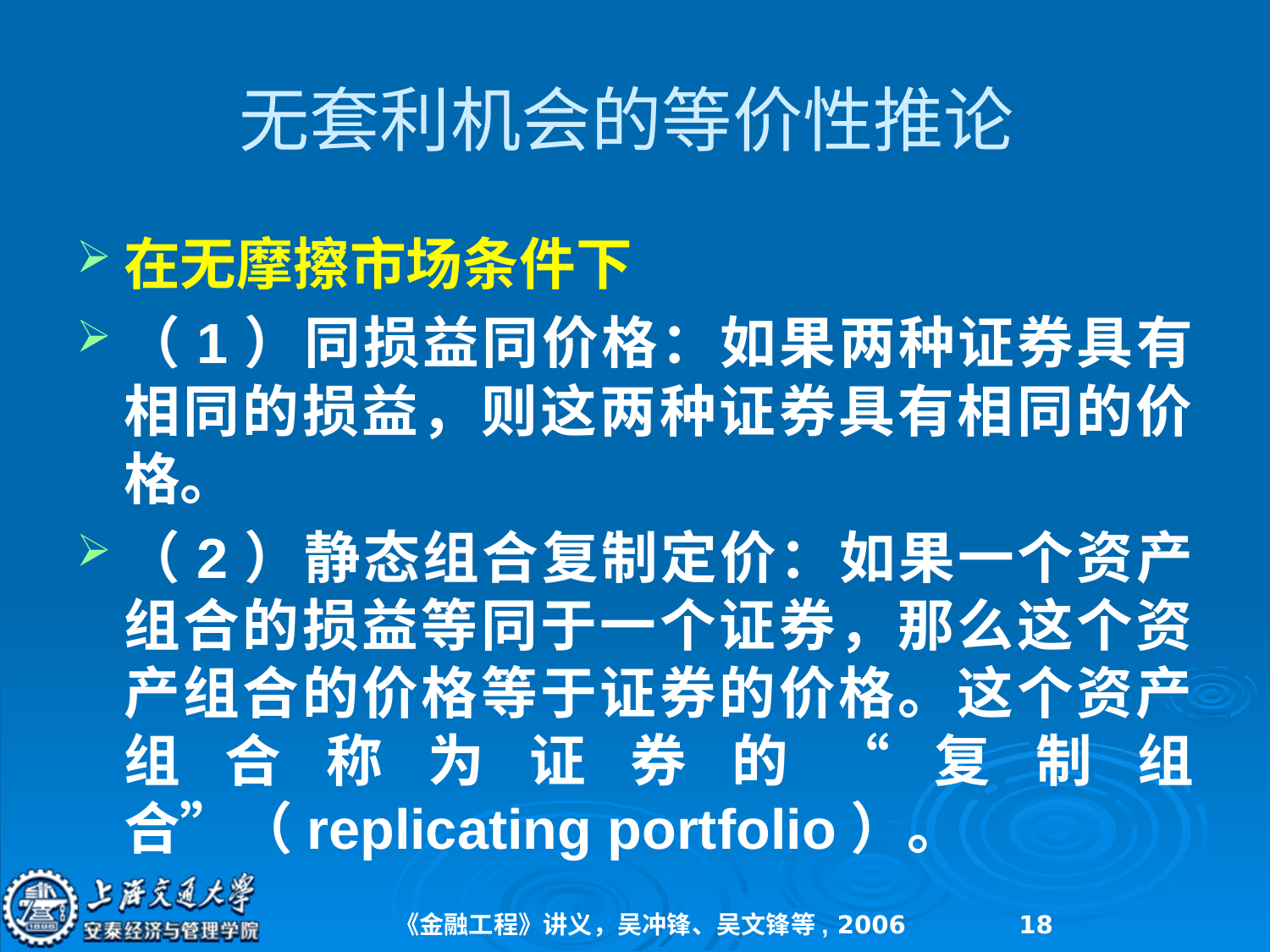

# 无套利机会的等价性推论
在无摩擦市场条件下
（1）同损益同价格：如果两种证券具有相同的损益，则这两种证券具有相同的价格。
（2）静态组合复制定价：如果一个资产组合的损益等同于一个证券，那么这个资产组合的价格等于证券的价格。这个资产组合称为证券的“复制组合”（replicating portfolio）。